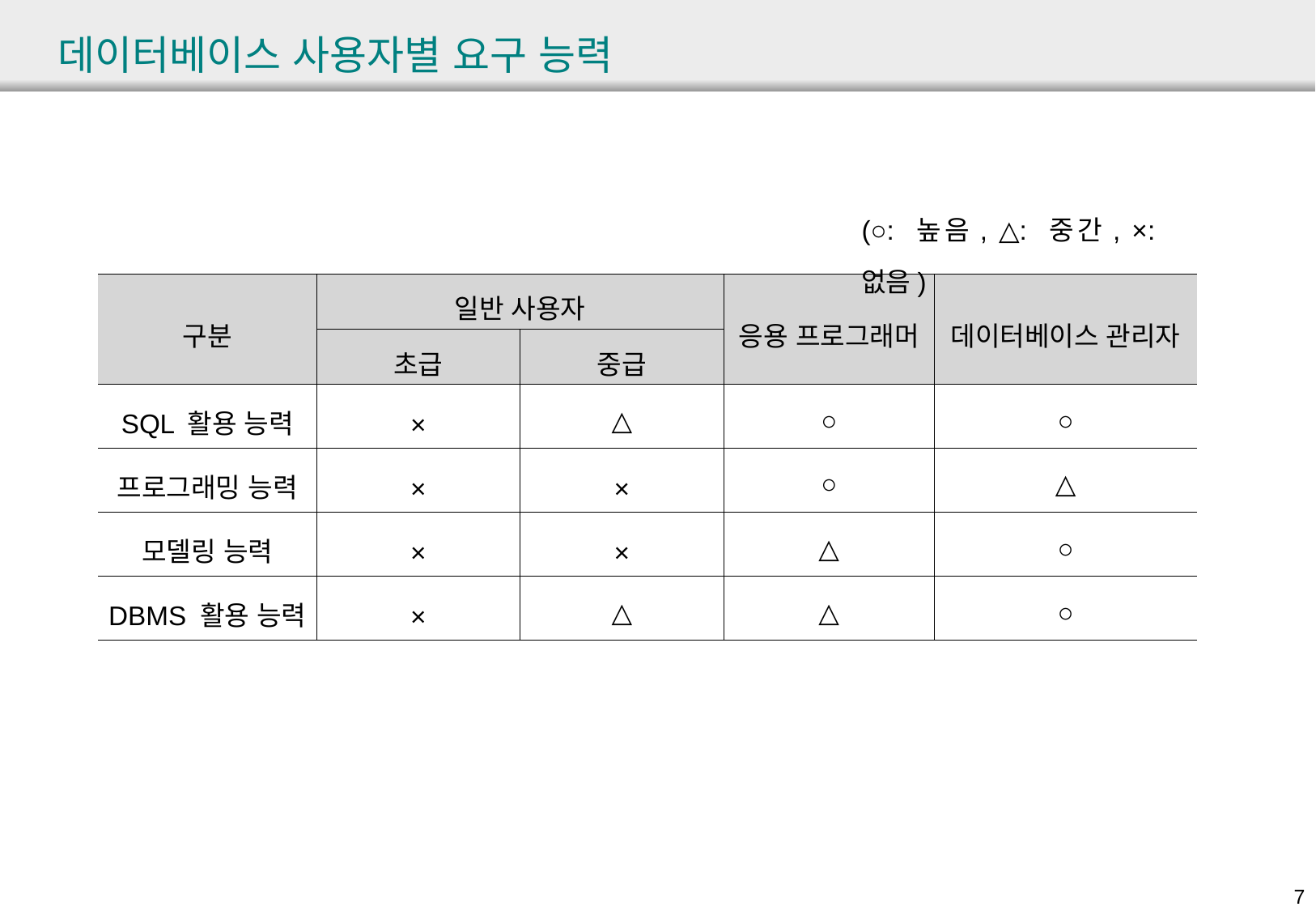

# 데이터베이스 사용자별 요구 능력
(○: 높음, △: 중간, ×: 없음)
| 구분 | 일반 사용자 |  | 응용 프로그래머 | 데이터베이스 관리자 |
| --- | --- | --- | --- | --- |
|  | 초급 | 중급 |  |  |
| SQL 활용 능력 | × | △ | ○ | ○ |
| 프로그래밍 능력 | × | × | ○ | △ |
| 모델링 능력 | × | × | △ | ○ |
| DBMS 활용 능력 | × | △ | △ | ○ |